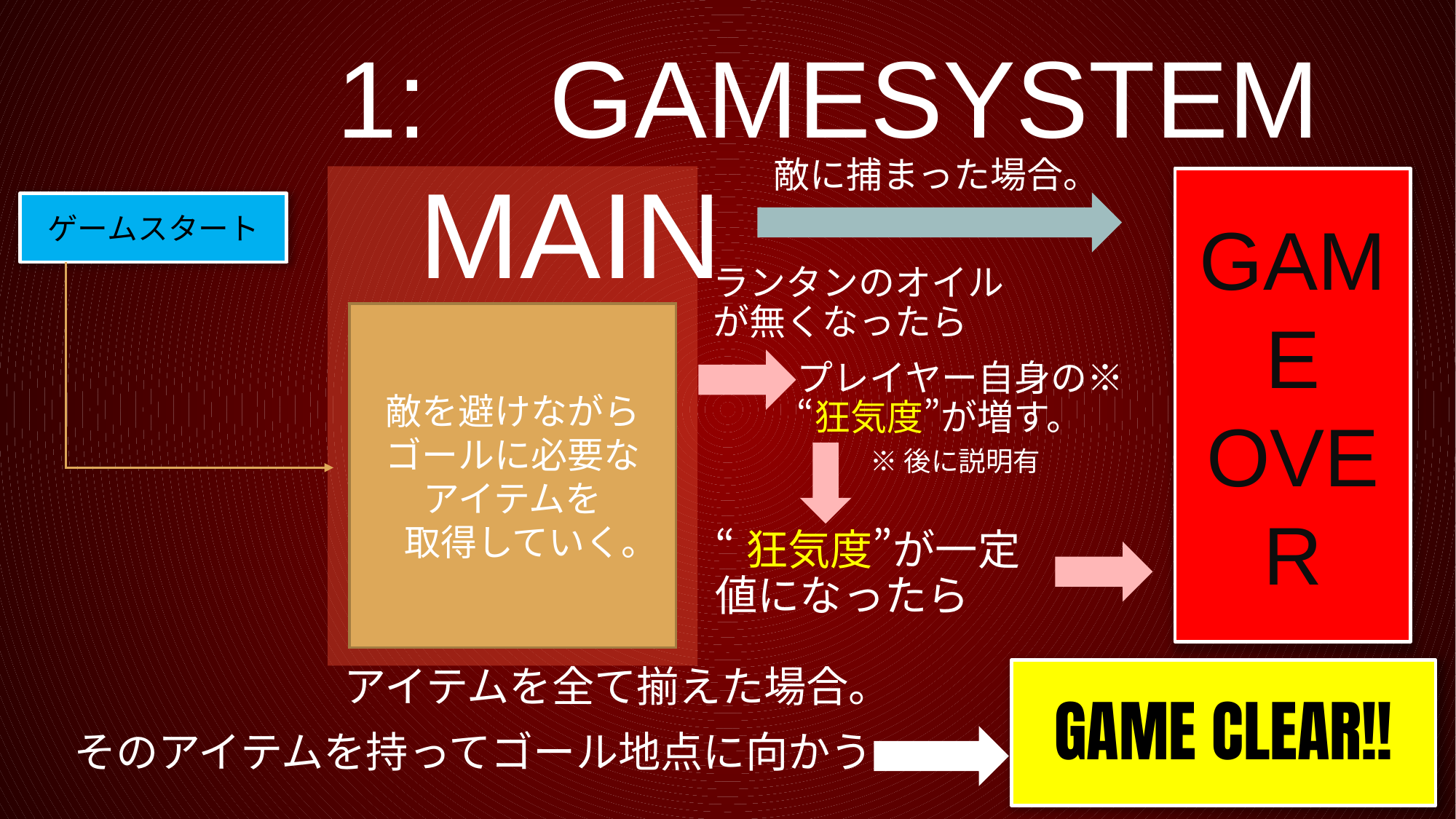

# 1:    GAMESYSTEM
敵に捕まった場合。

MAIN
GAME OVER

ゲームスタート
ランタンのオイル
が無くなったら
敵を避けながら
ゴールに必要な
アイテムを
　取得していく。

プレイヤー自身の※“狂気度”が増す。

※後に説明有
“狂気度”が一定値になったら

アイテムを全て揃えた場合。
GAME CLEAR!!
そのアイテムを持ってゴール地点に向かう